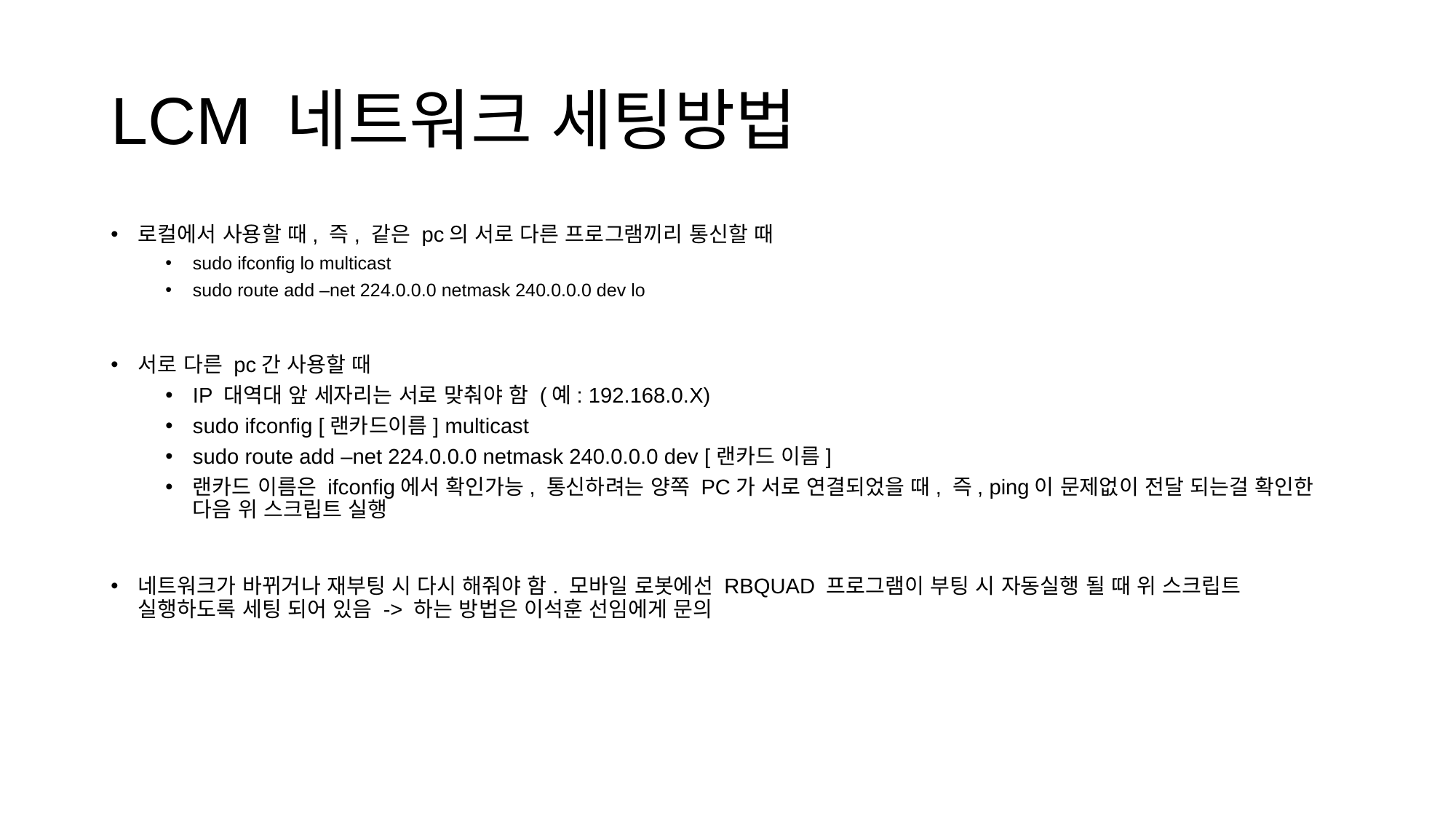

# LCM 네트워크 세팅방법
로컬에서 사용할 때, 즉, 같은 pc의 서로 다른 프로그램끼리 통신할 때
sudo ifconfig lo multicast
sudo route add –net 224.0.0.0 netmask 240.0.0.0 dev lo

서로 다른 pc간 사용할 때
IP 대역대 앞 세자리는 서로 맞춰야 함 (예: 192.168.0.X)
sudo ifconfig [랜카드이름] multicast
sudo route add –net 224.0.0.0 netmask 240.0.0.0 dev [랜카드 이름]
랜카드 이름은 ifconfig에서 확인가능, 통신하려는 양쪽 PC가 서로 연결되었을 때, 즉, ping이 문제없이 전달 되는걸 확인한 다음 위 스크립트 실행

네트워크가 바뀌거나 재부팅 시 다시 해줘야 함. 모바일 로봇에선 RBQUAD 프로그램이 부팅 시 자동실행 될 때 위 스크립트 실행하도록 세팅 되어 있음 -> 하는 방법은 이석훈 선임에게 문의